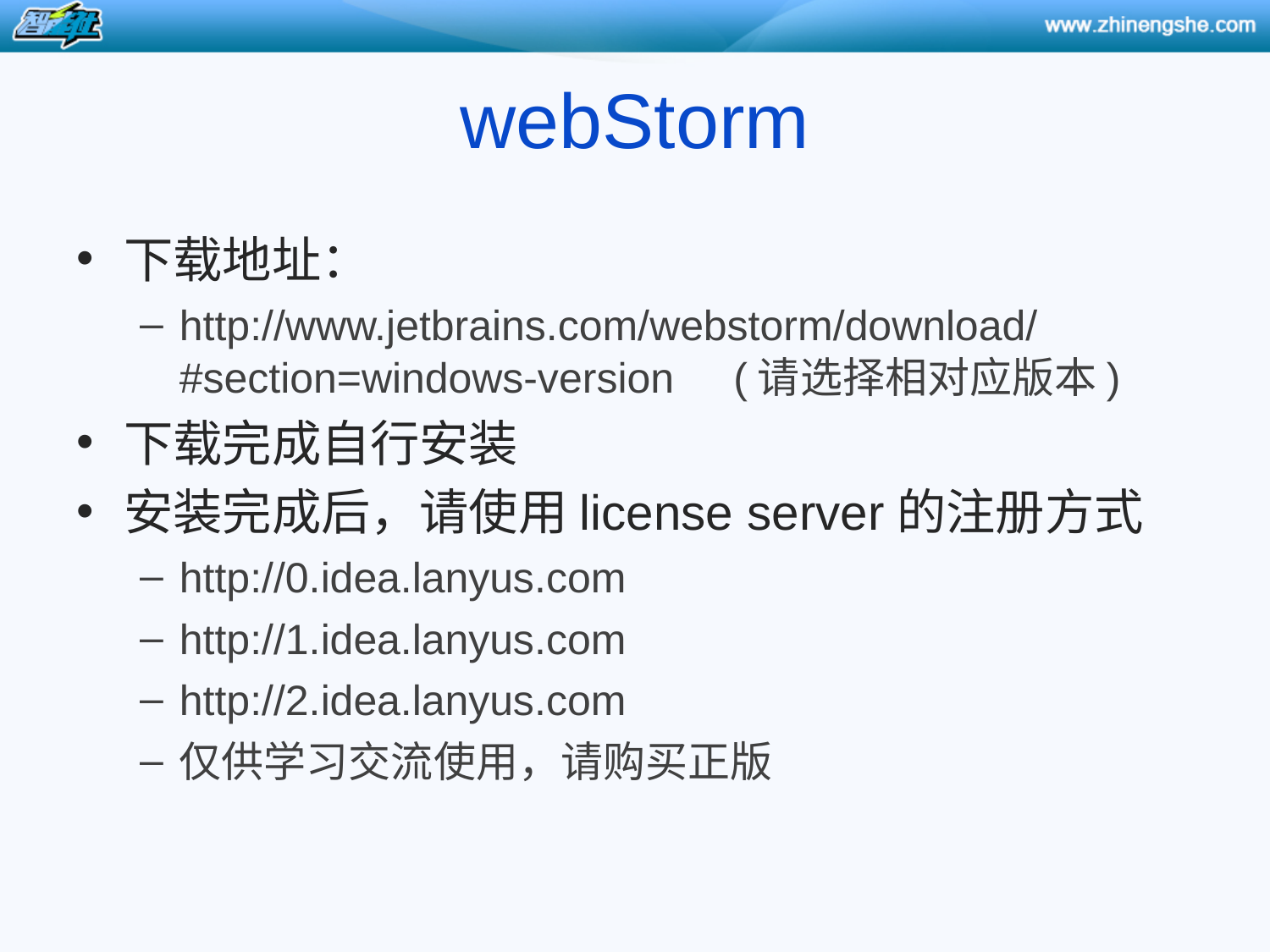

# webStorm
下载地址：
http://www.jetbrains.com/webstorm/download/#section=windows-version     (请选择相对应版本)
下载完成自行安装
安装完成后，请使用license server的注册方式
http://0.idea.lanyus.com
http://1.idea.lanyus.com
http://2.idea.lanyus.com
仅供学习交流使用，请购买正版